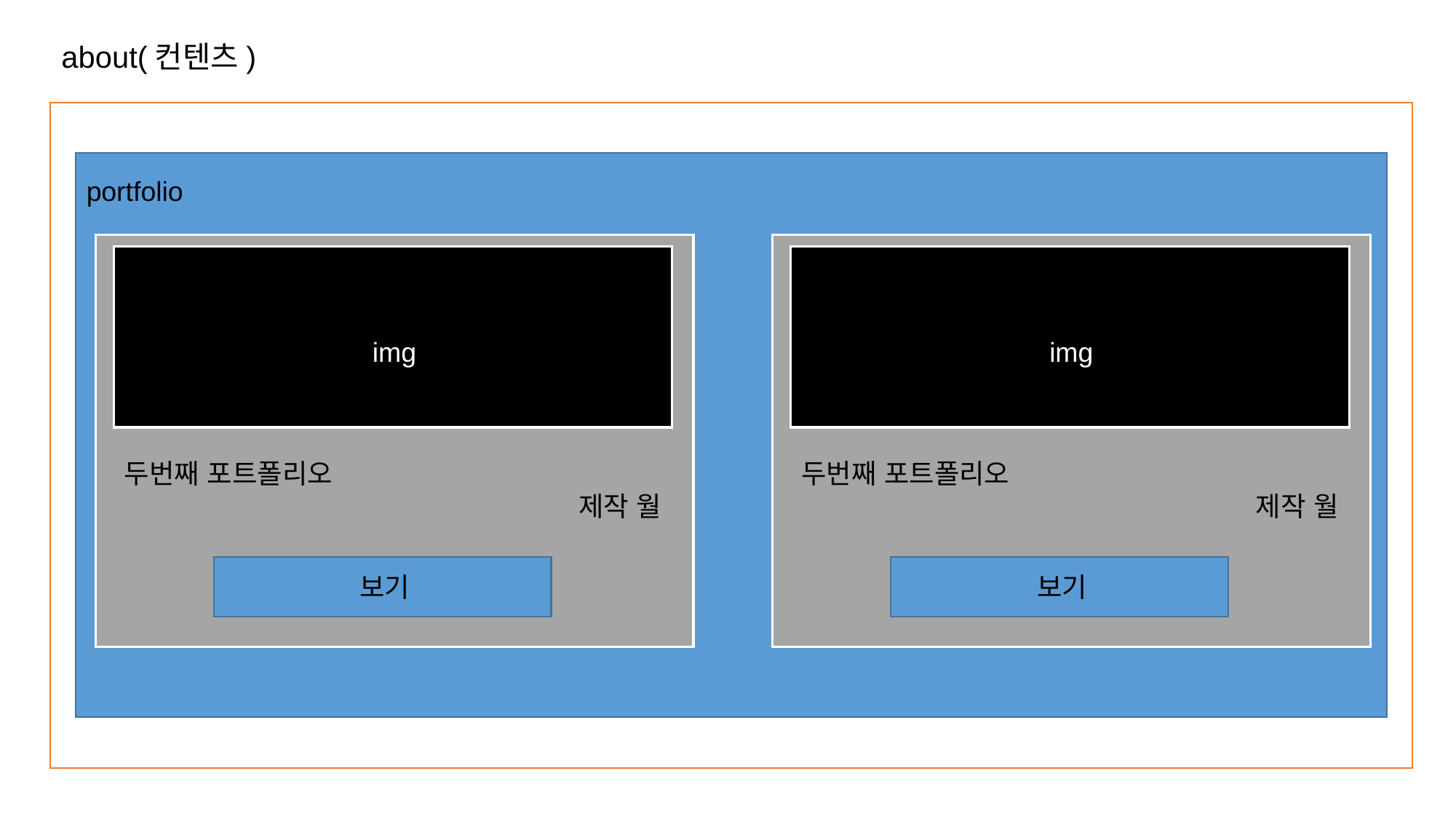

# about(컨텐츠)

portfolio

img
img
슬라이드
두번째 포트폴리오
제작 월
두번째 포트폴리오
제작 월

보기
보기